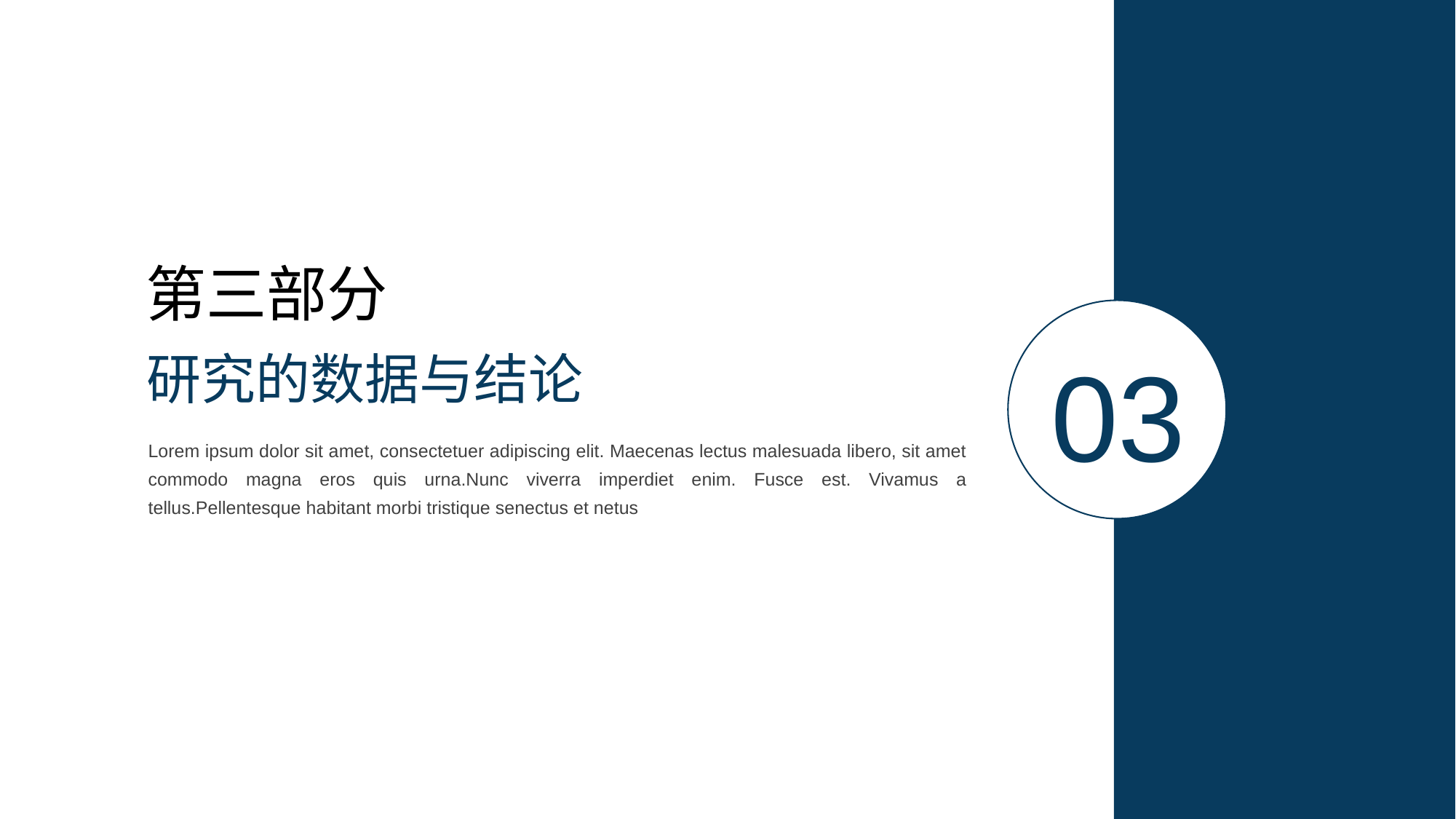

第三部分

03
研究的数据与结论
Lorem ipsum dolor sit amet, consectetuer adipiscing elit. Maecenas lectus malesuada libero, sit amet commodo magna eros quis urna.Nunc viverra imperdiet enim. Fusce est. Vivamus a tellus.Pellentesque habitant morbi tristique senectus et netus